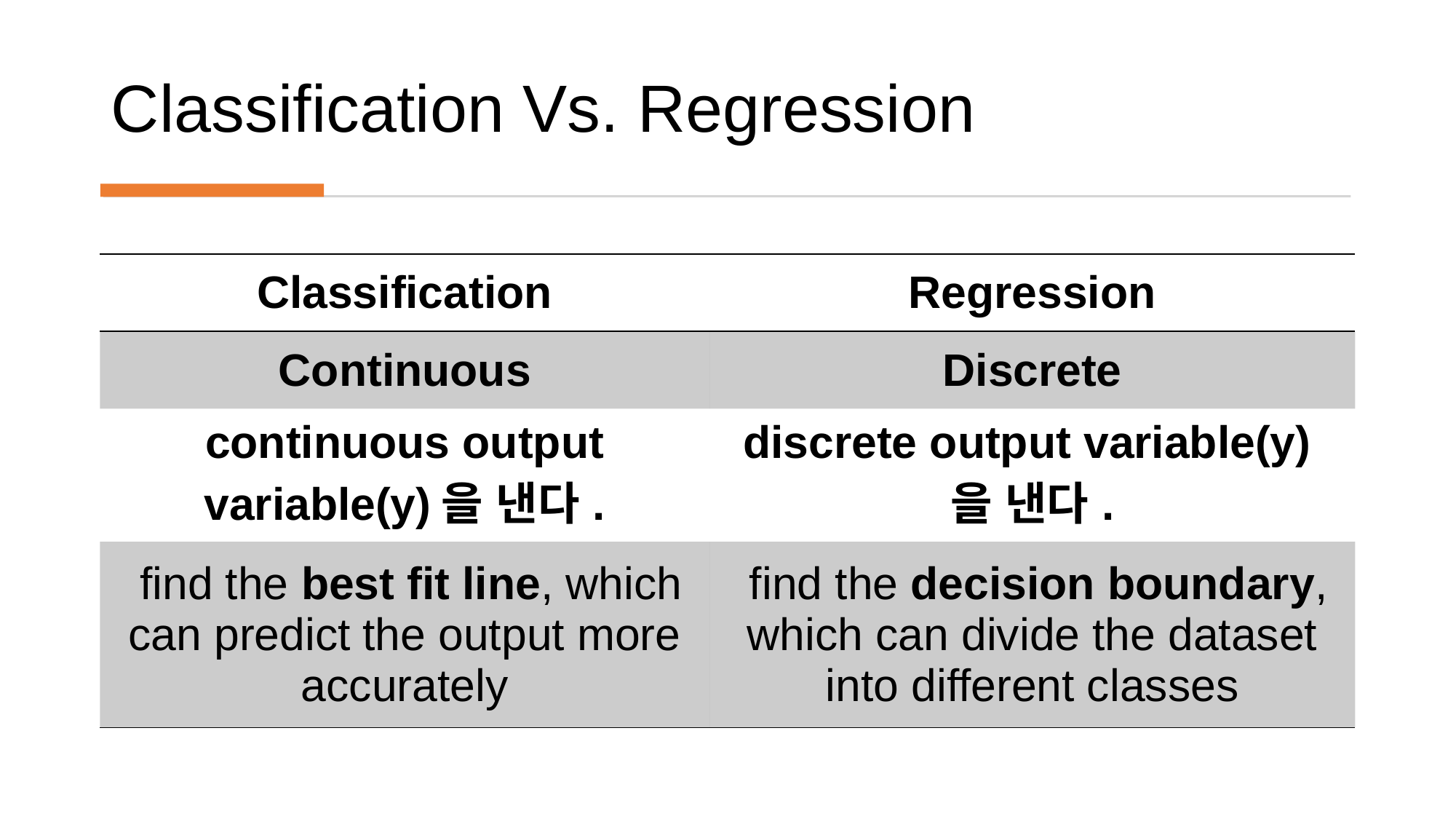

# Classification Vs. Regression

| Classification | Regression |
| --- | --- |
| Continuous | Discrete |
| continuous output variable(y)을 낸다. | discrete output variable(y)을 낸다. |
| find the best fit line, which can predict the output more accurately | find the decision boundary, which can divide the dataset into different classes |